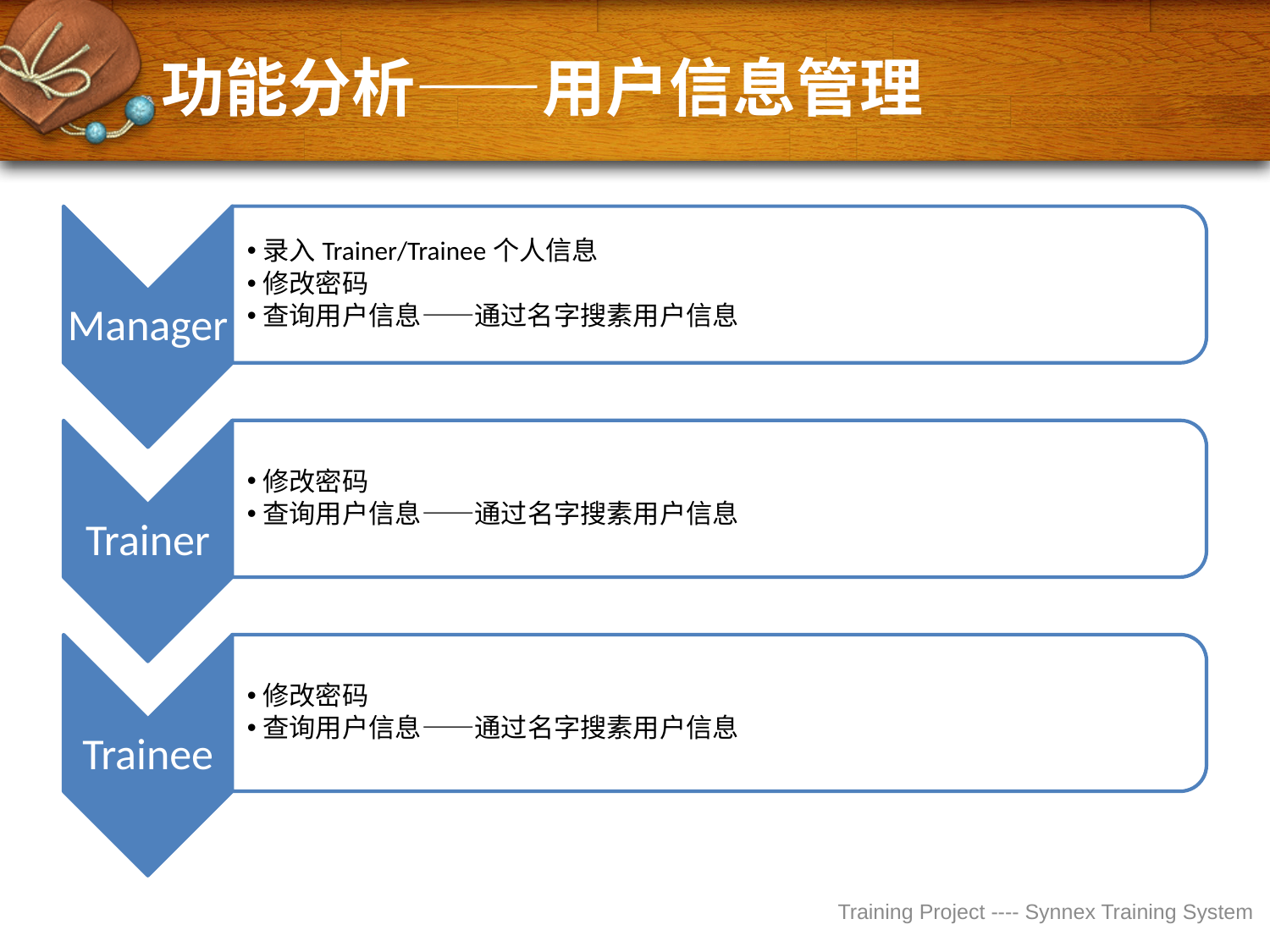

# 功能分析——用户信息管理
Manager
录入Trainer/Trainee个人信息
修改密码
查询用户信息——通过名字搜素用户信息
Trainer
修改密码
查询用户信息——通过名字搜素用户信息
Trainee
修改密码
查询用户信息——通过名字搜素用户信息
Training Project ---- Synnex Training System